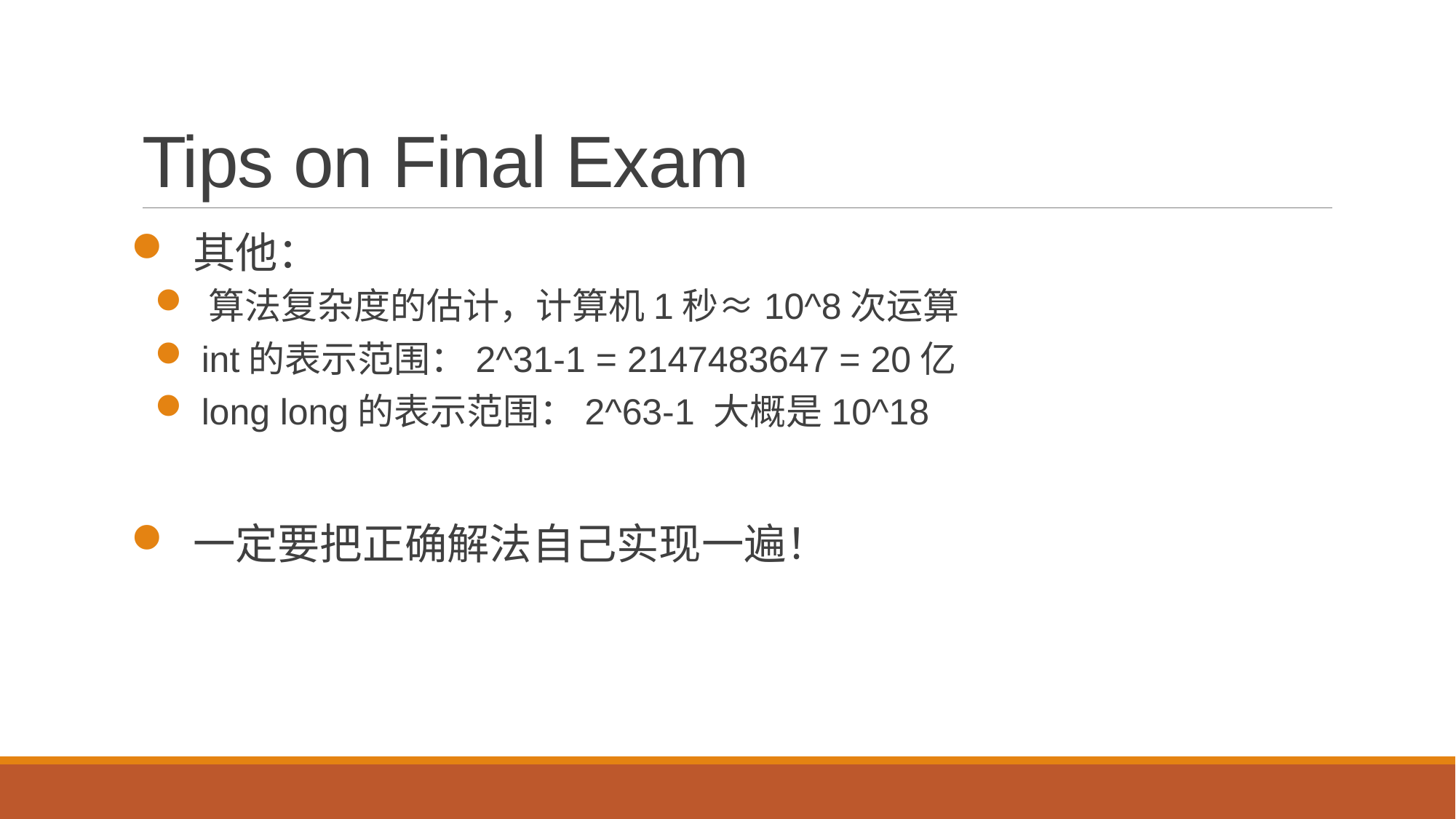

# Tips on Final Exam
 其他：
 算法复杂度的估计，计算机1秒≈10^8次运算
 int的表示范围：2^31-1 = 2147483647 = 20亿
 long long的表示范围：2^63-1 大概是10^18

 一定要把正确解法自己实现一遍！